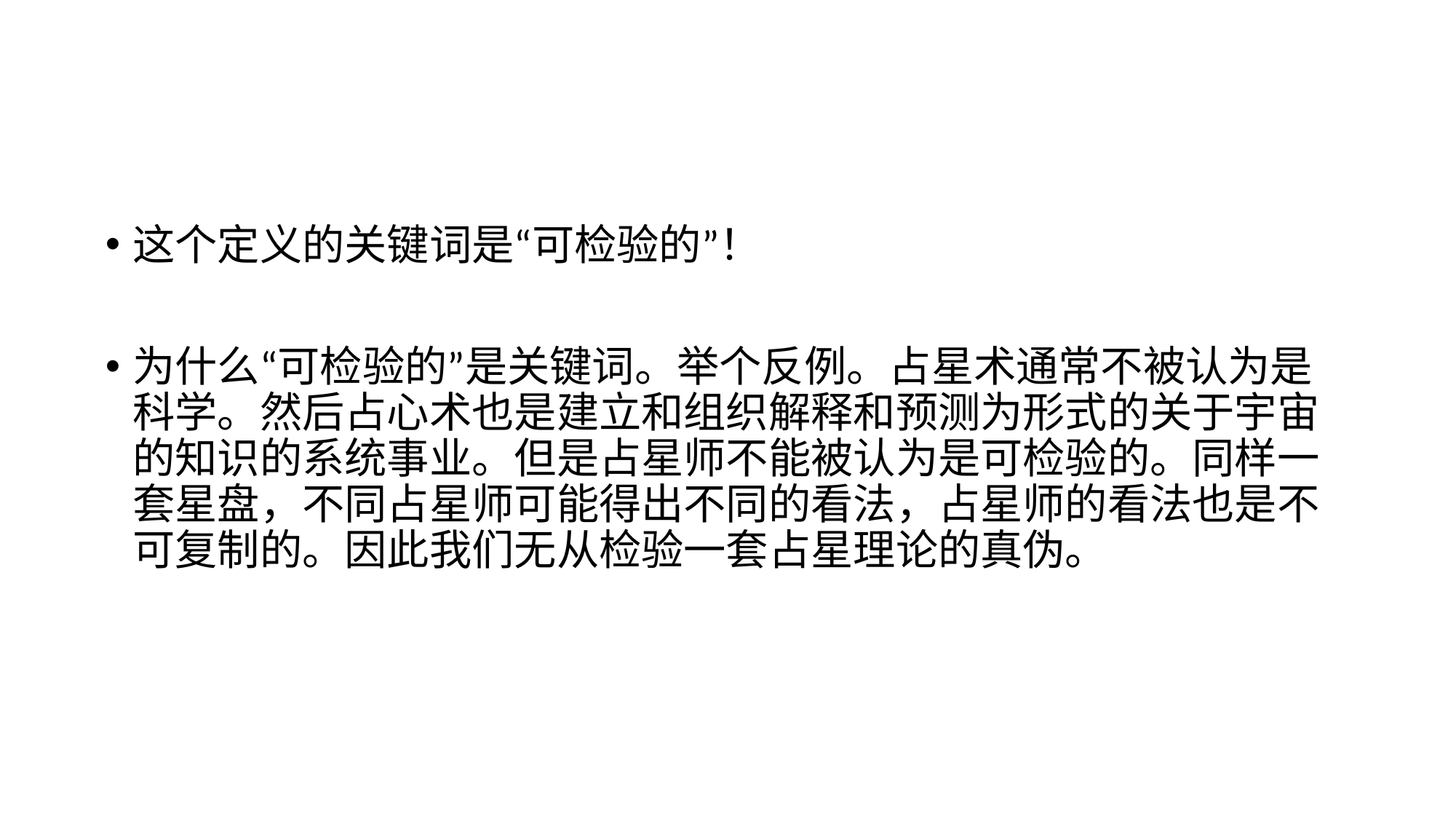

#
这个定义的关键词是“可检验的”！

为什么“可检验的”是关键词。举个反例。占星术通常不被认为是科学。然后占心术也是建立和组织解释和预测为形式的关于宇宙的知识的系统事业。但是占星师不能被认为是可检验的。同样一套星盘，不同占星师可能得出不同的看法，占星师的看法也是不可复制的。因此我们无从检验一套占星理论的真伪。